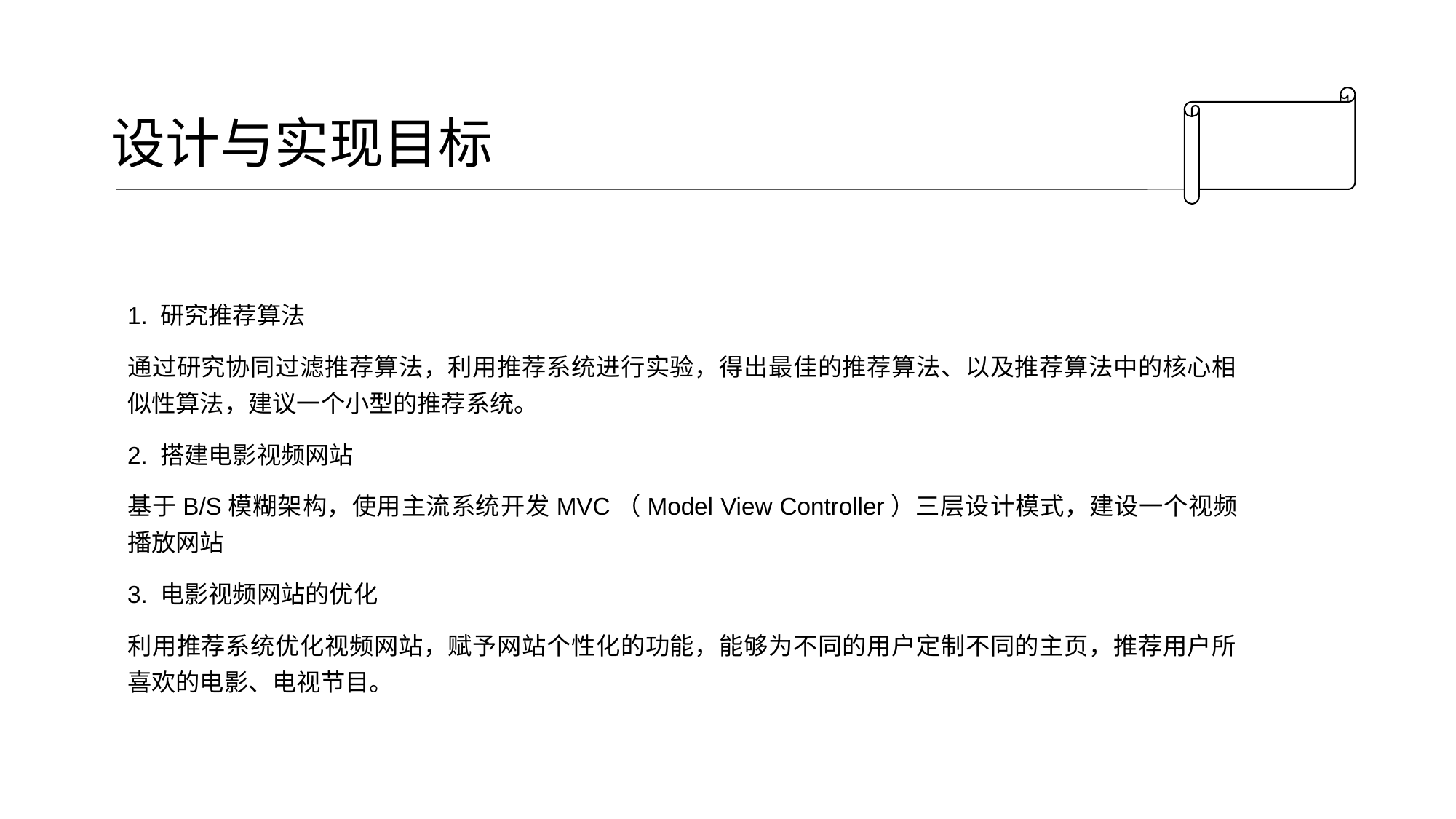

# 设计与实现目标

1. 研究推荐算法
通过研究协同过滤推荐算法，利用推荐系统进行实验，得出最佳的推荐算法、以及推荐算法中的核心相似性算法，建议一个小型的推荐系统。
2. 搭建电影视频网站
基于B/S模糊架构，使用主流系统开发MVC（Model View Controller）三层设计模式，建设一个视频播放网站
3. 电影视频网站的优化
利用推荐系统优化视频网站，赋予网站个性化的功能，能够为不同的用户定制不同的主页，推荐用户所喜欢的电影、电视节目。